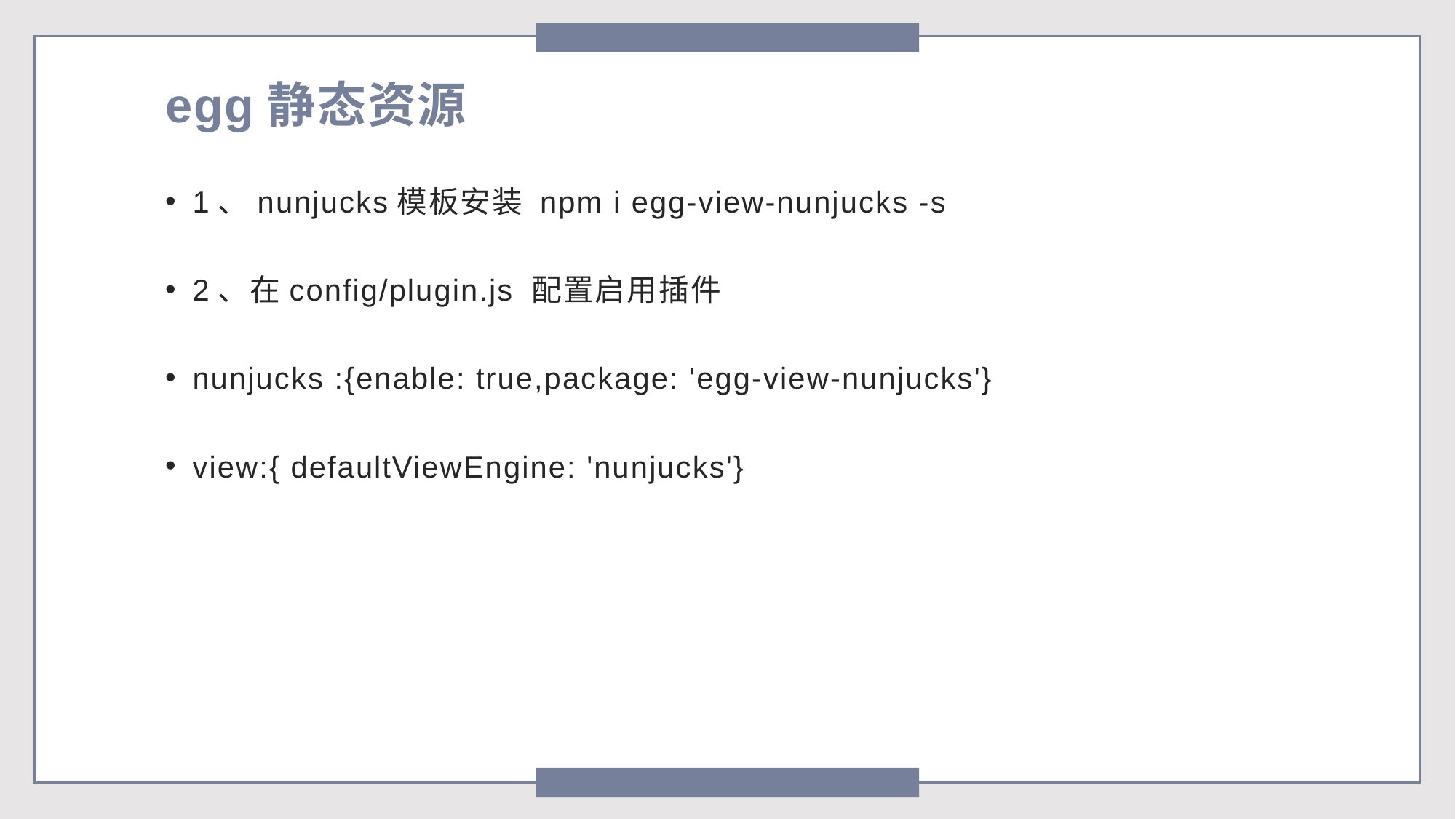

# egg静态资源
1、nunjucks模板安装 npm i egg-view-nunjucks -s
2、在config/plugin.js 配置启用插件
nunjucks :{enable: true,package: 'egg-view-nunjucks'}
view:{ defaultViewEngine: 'nunjucks'}